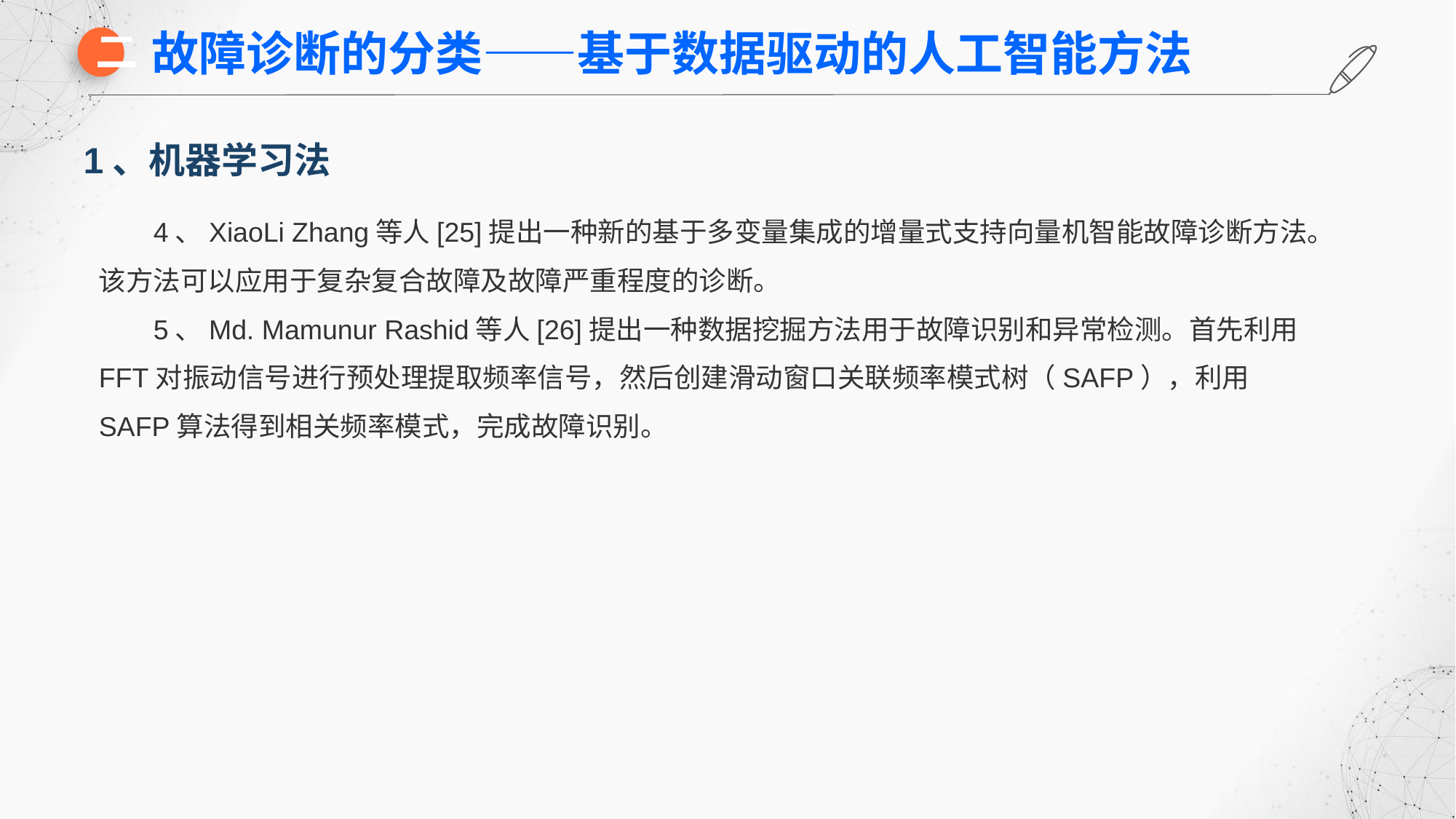

故障诊断的分类——基于数据驱动的人工智能方法
二

1、机器学习法
4、XiaoLi Zhang等人[25]提出一种新的基于多变量集成的增量式支持向量机智能故障诊断方法。该方法可以应用于复杂复合故障及故障严重程度的诊断。
5、Md. Mamunur Rashid等人[26]提出一种数据挖掘方法用于故障识别和异常检测。首先利用FFT对振动信号进行预处理提取频率信号，然后创建滑动窗口关联频率模式树（SAFP），利用SAFP算法得到相关频率模式，完成故障识别。